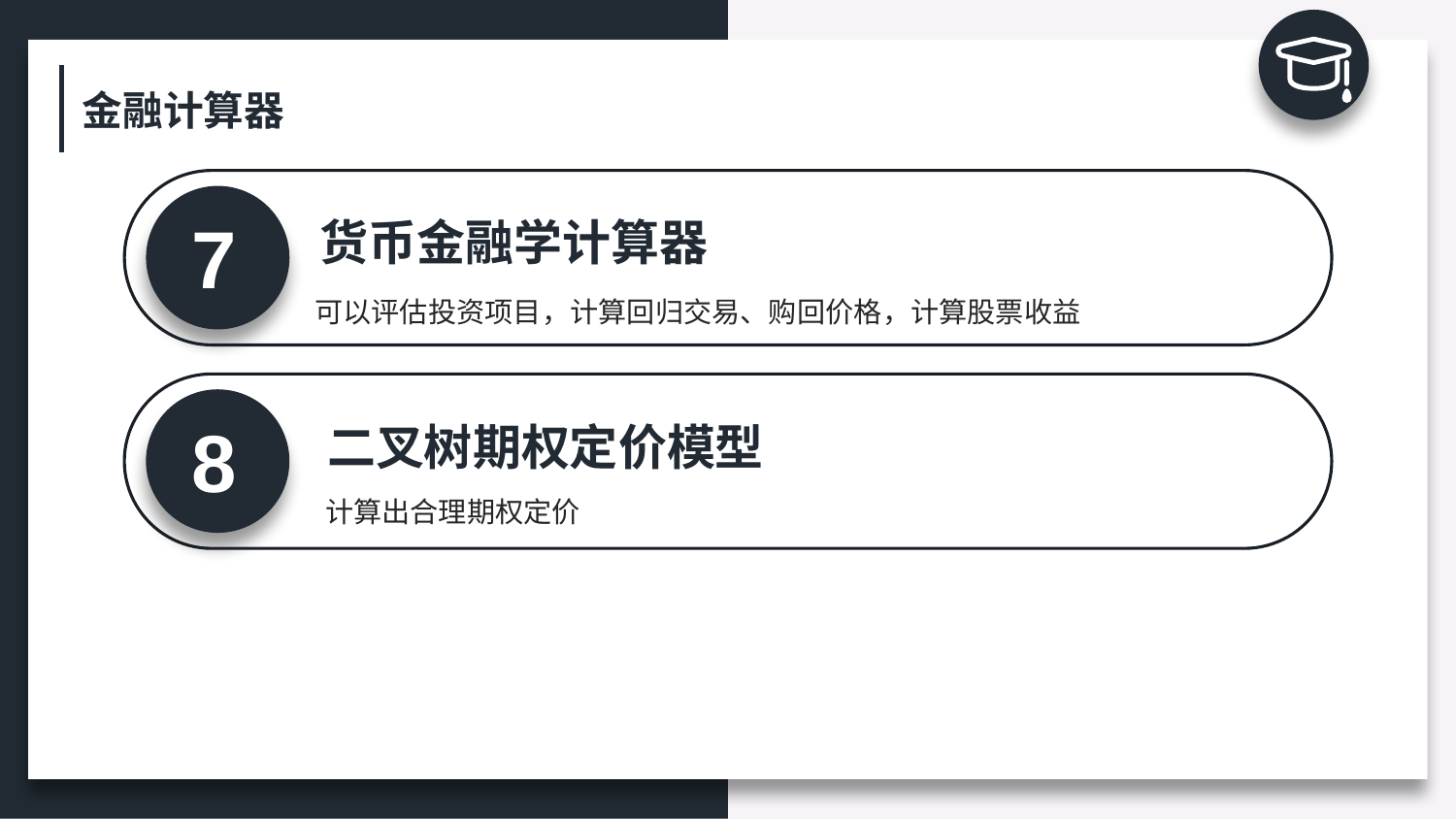

金融计算器

7
货币金融学计算器
可以评估投资项目，计算回归交易、购回价格，计算股票收益

8
二叉树期权定价模型
计算出合理期权定价